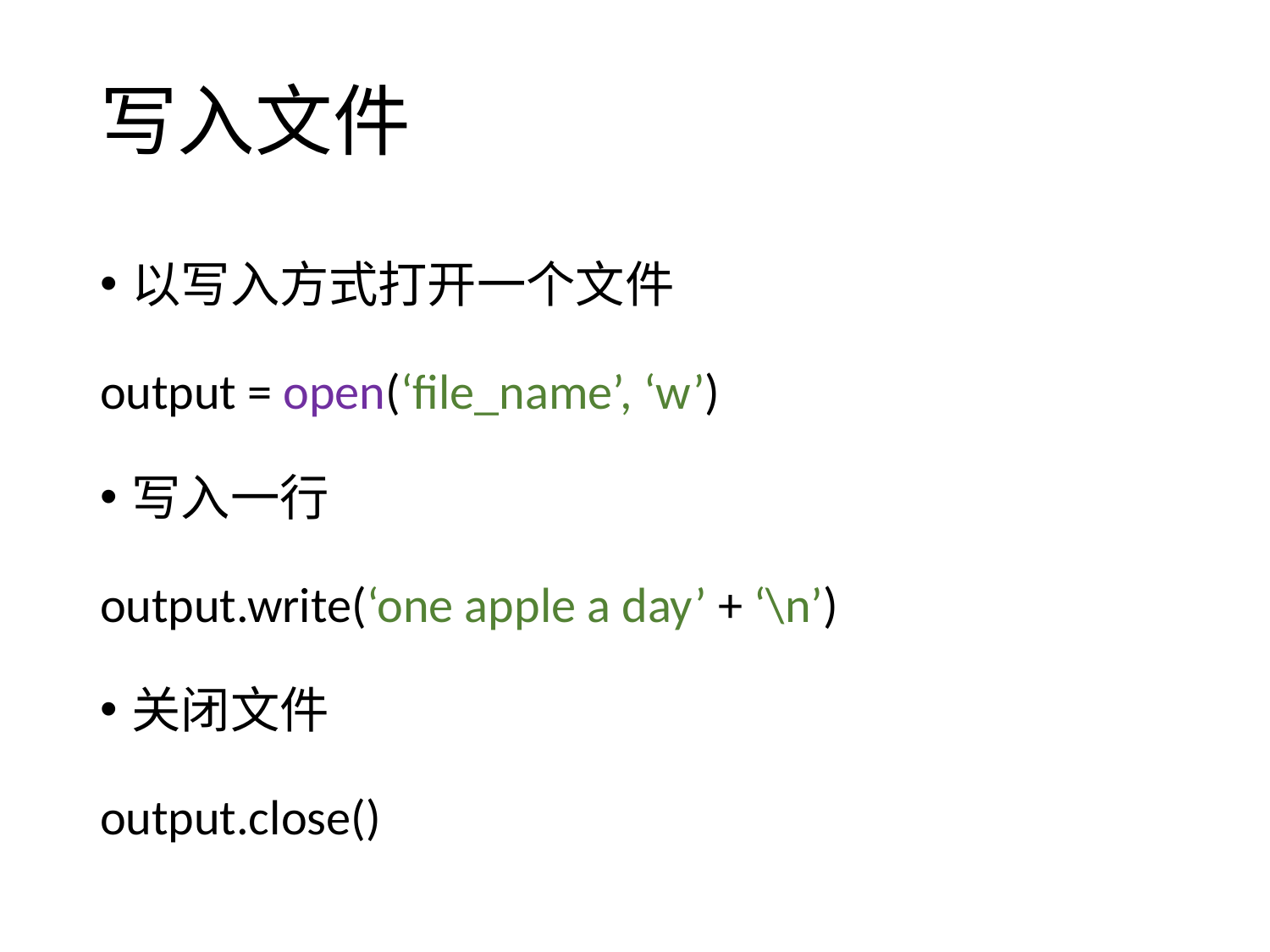

# 写入文件
以写入方式打开一个文件
output = open(‘file_name’, ‘w’)
写入一行
output.write(‘one apple a day’ + ‘\n’)
关闭文件
output.close()